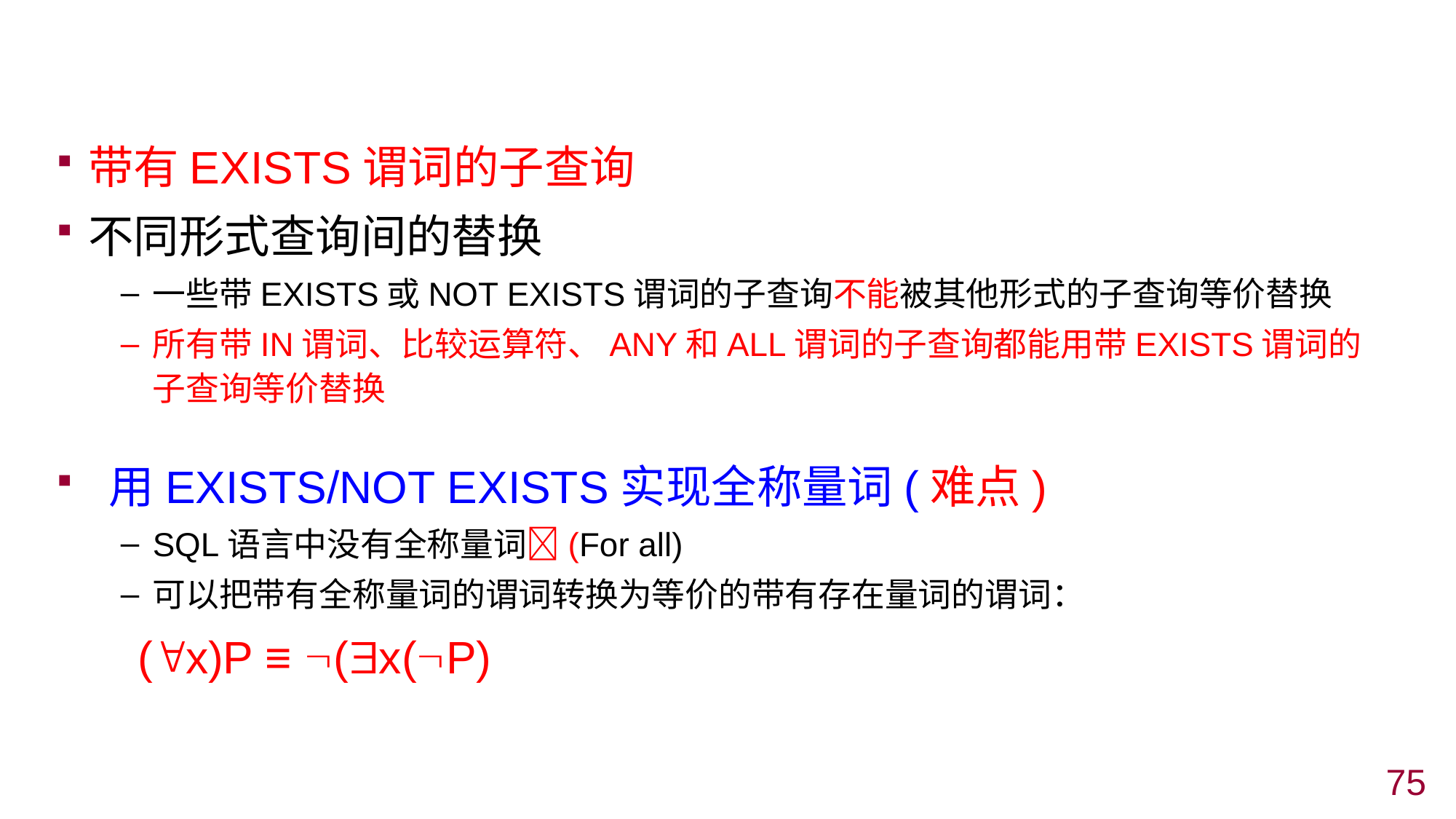

#
带有EXISTS谓词的子查询
不同形式查询间的替换
一些带EXISTS或NOT EXISTS谓词的子查询不能被其他形式的子查询等价替换
所有带IN谓词、比较运算符、ANY和ALL谓词的子查询都能用带EXISTS谓词的子查询等价替换

 用EXISTS/NOT EXISTS实现全称量词(难点)
SQL语言中没有全称量词∀(For all)
可以把带有全称量词的谓词转换为等价的带有存在量词的谓词：
        (∀x)P ≡ ¬(∃x(¬P)
75